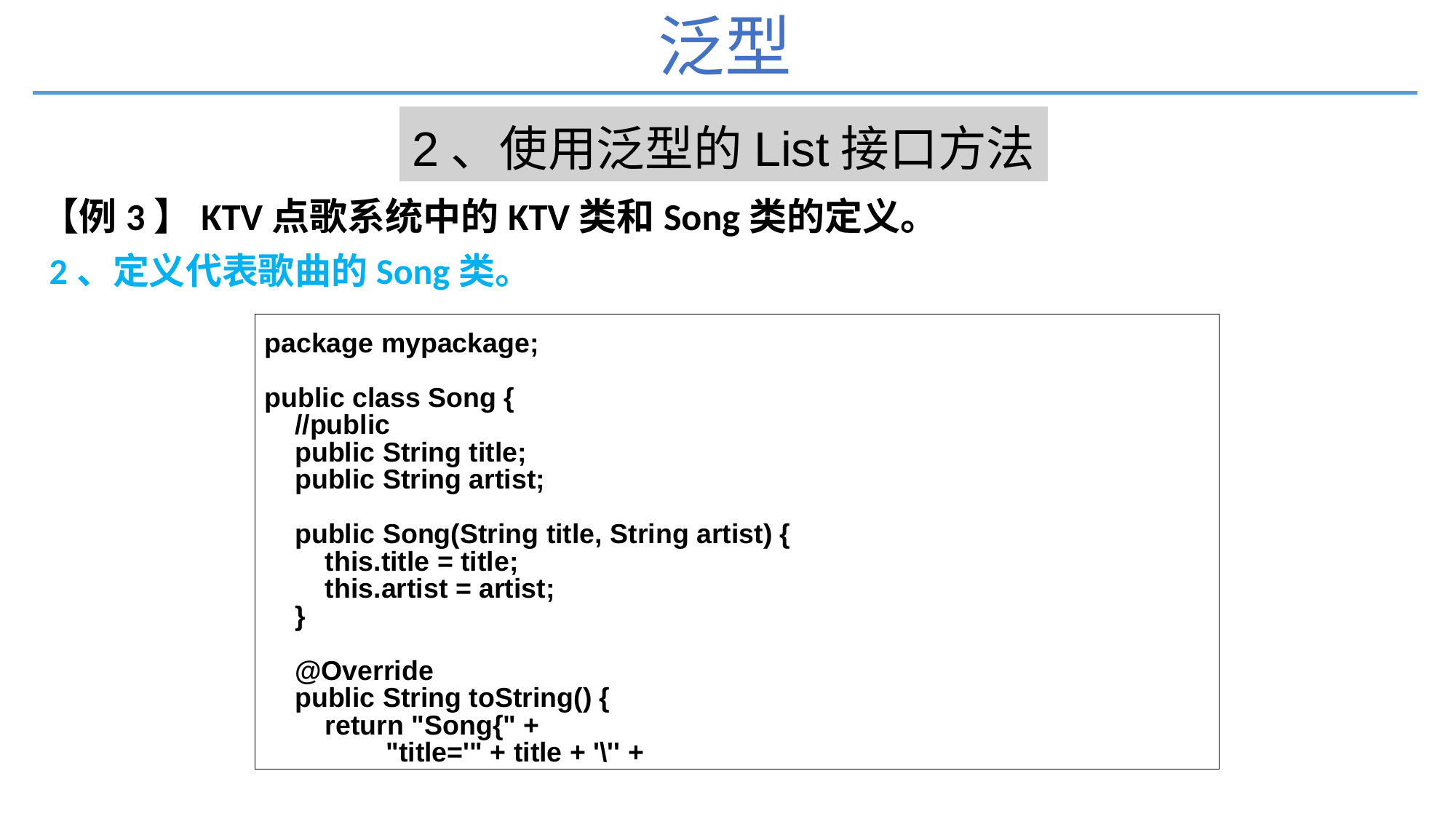

# 泛型
2、使用泛型的List接口方法
【例3】KTV点歌系统中的KTV类和Song类的定义。
2、定义代表歌曲的Song类。